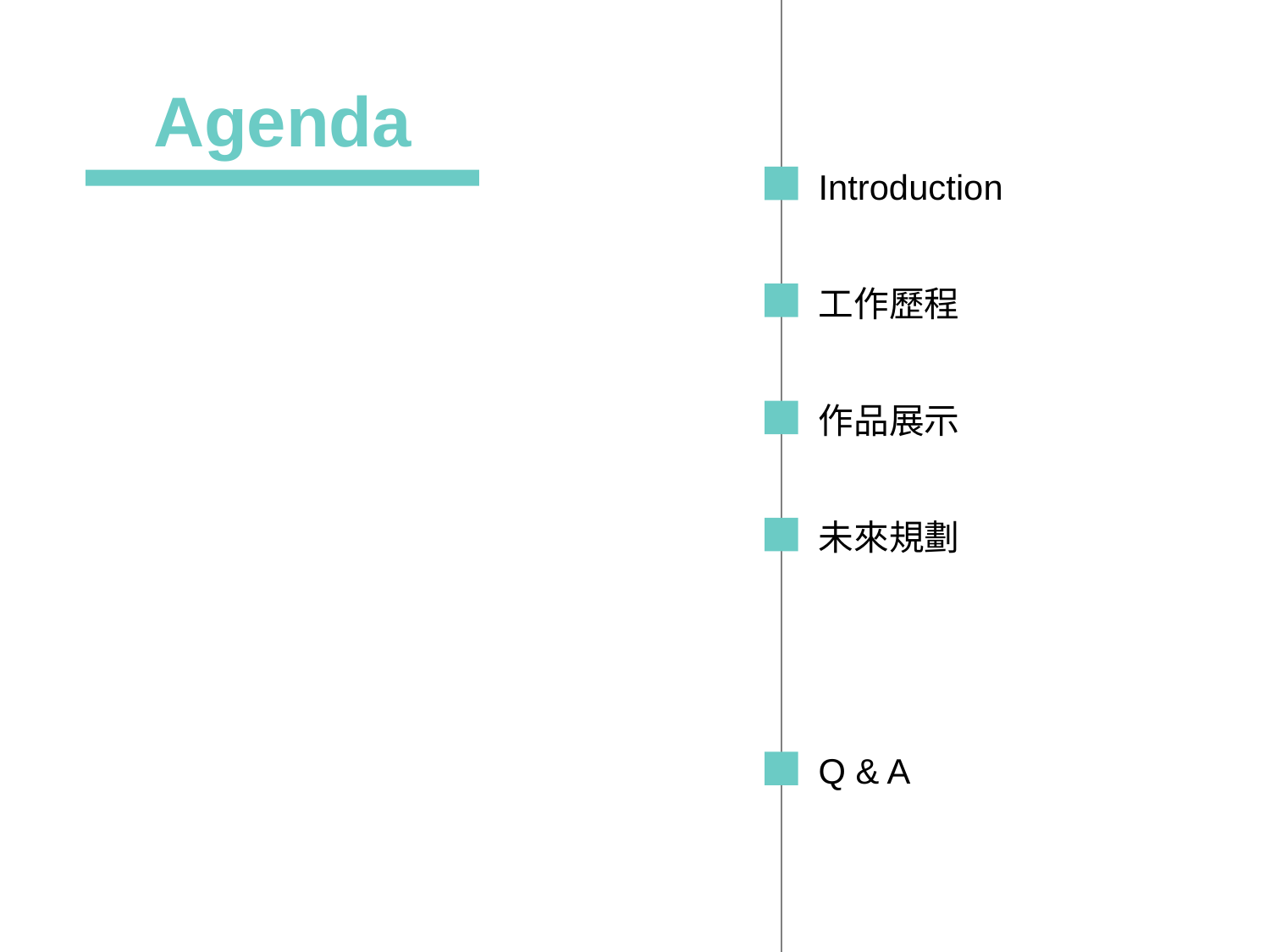

Agenda
Introduction

工作歷程

作品展示

未來規劃

Q & A